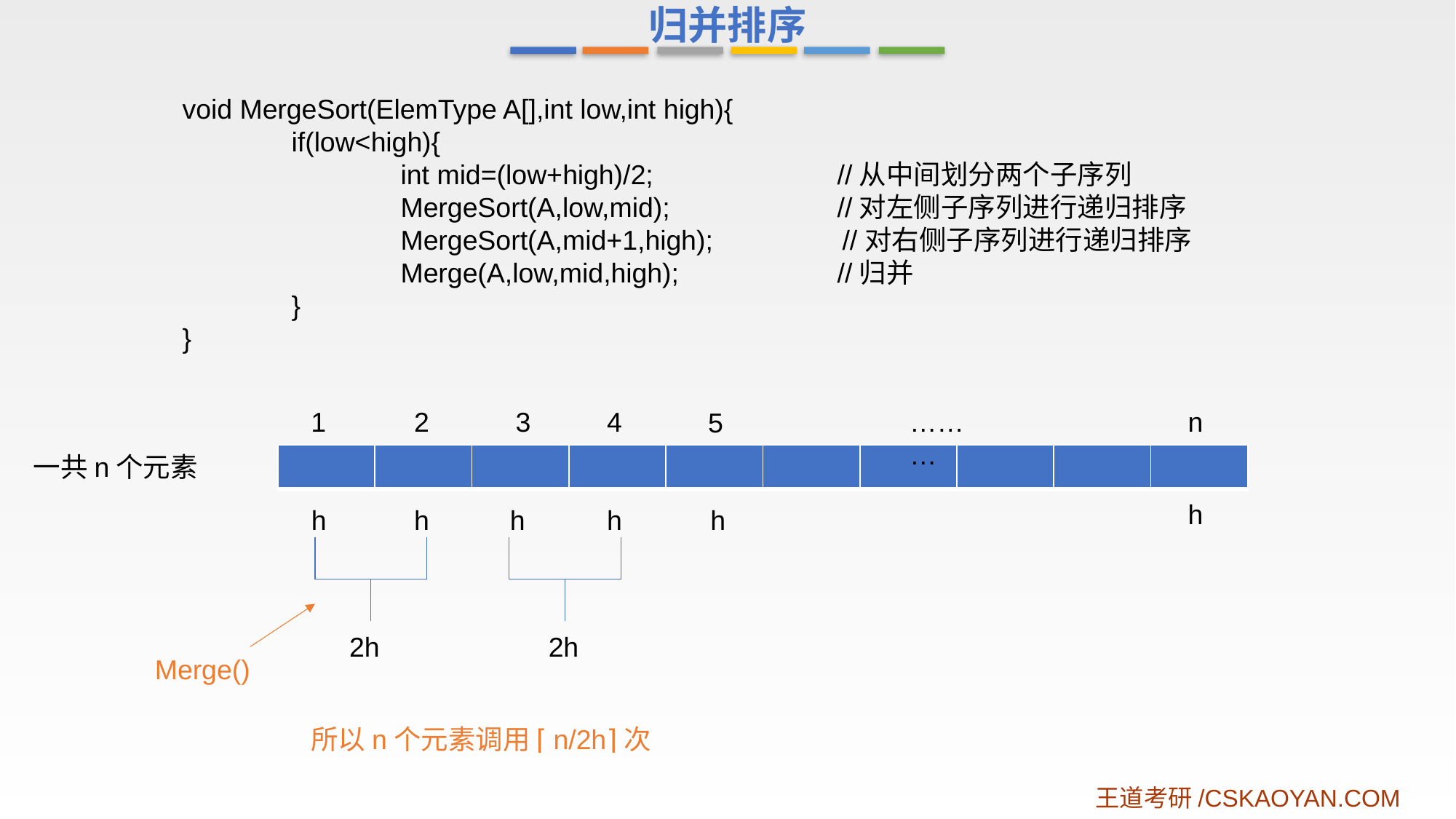

归并排序

void MergeSort(ElemType A[],int low,int high){
	if(low<high){
		int mid=(low+high)/2;		//从中间划分两个子序列
		MergeSort(A,low,mid);		//对左侧子序列进行递归排序
		MergeSort(A,mid+1,high);	               //对右侧子序列进行递归排序
		Merge(A,low,mid,high);		//归并
	}
}
4
………
n
1
2
3
5
一共n个元素
|  |  |  |  |  |  |  |  |  |  |
| --- | --- | --- | --- | --- | --- | --- | --- | --- | --- |
h
h
h
h
h
h

2h
2h
Merge()
所以n个元素调用 ⌈n/2h⌉次
王道考研/CSKAOYAN.COM